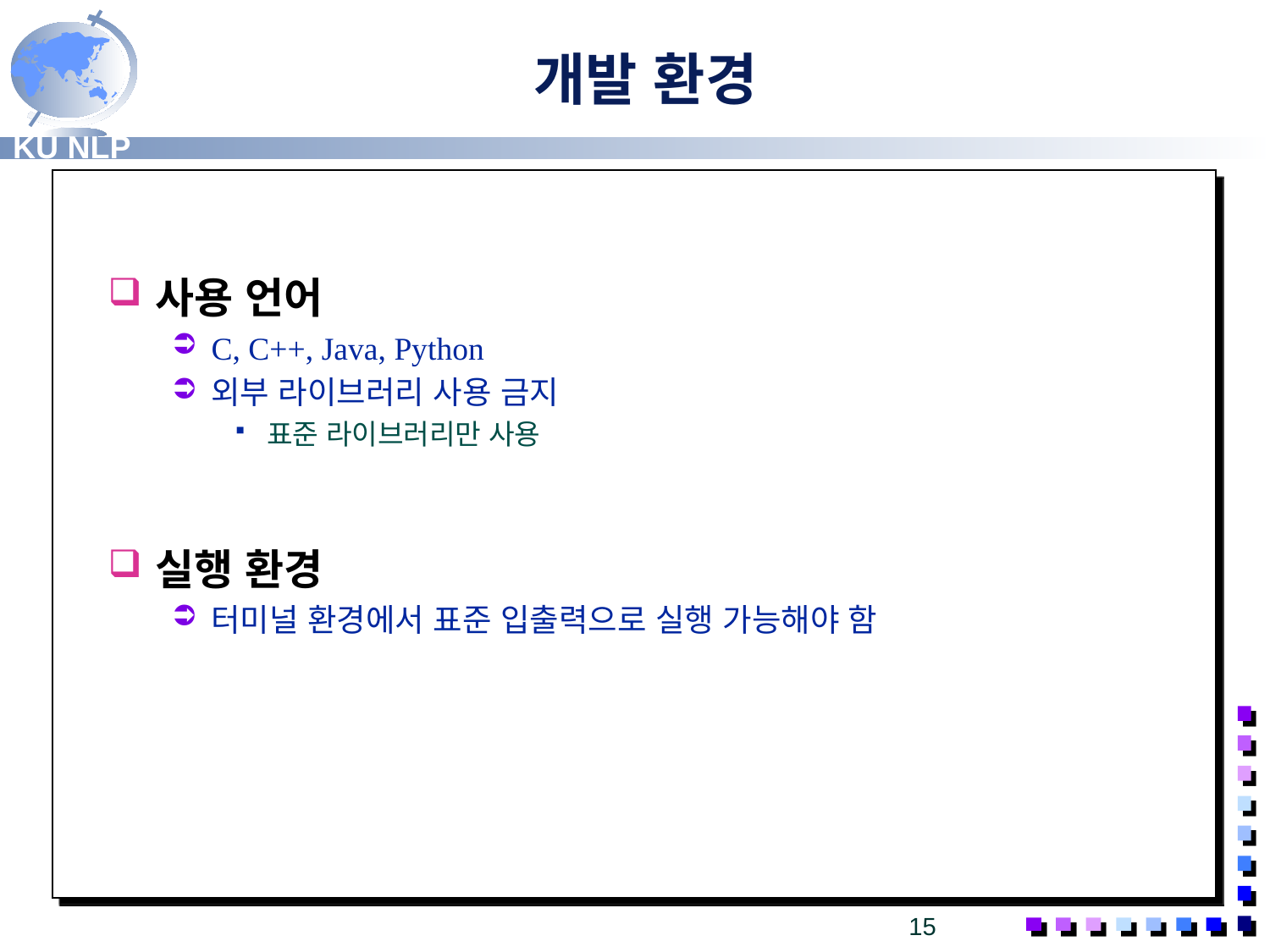

# 개발 환경

사용 언어
C, C++, Java, Python
외부 라이브러리 사용 금지
표준 라이브러리만 사용

실행 환경
터미널 환경에서 표준 입출력으로 실행 가능해야 함
15